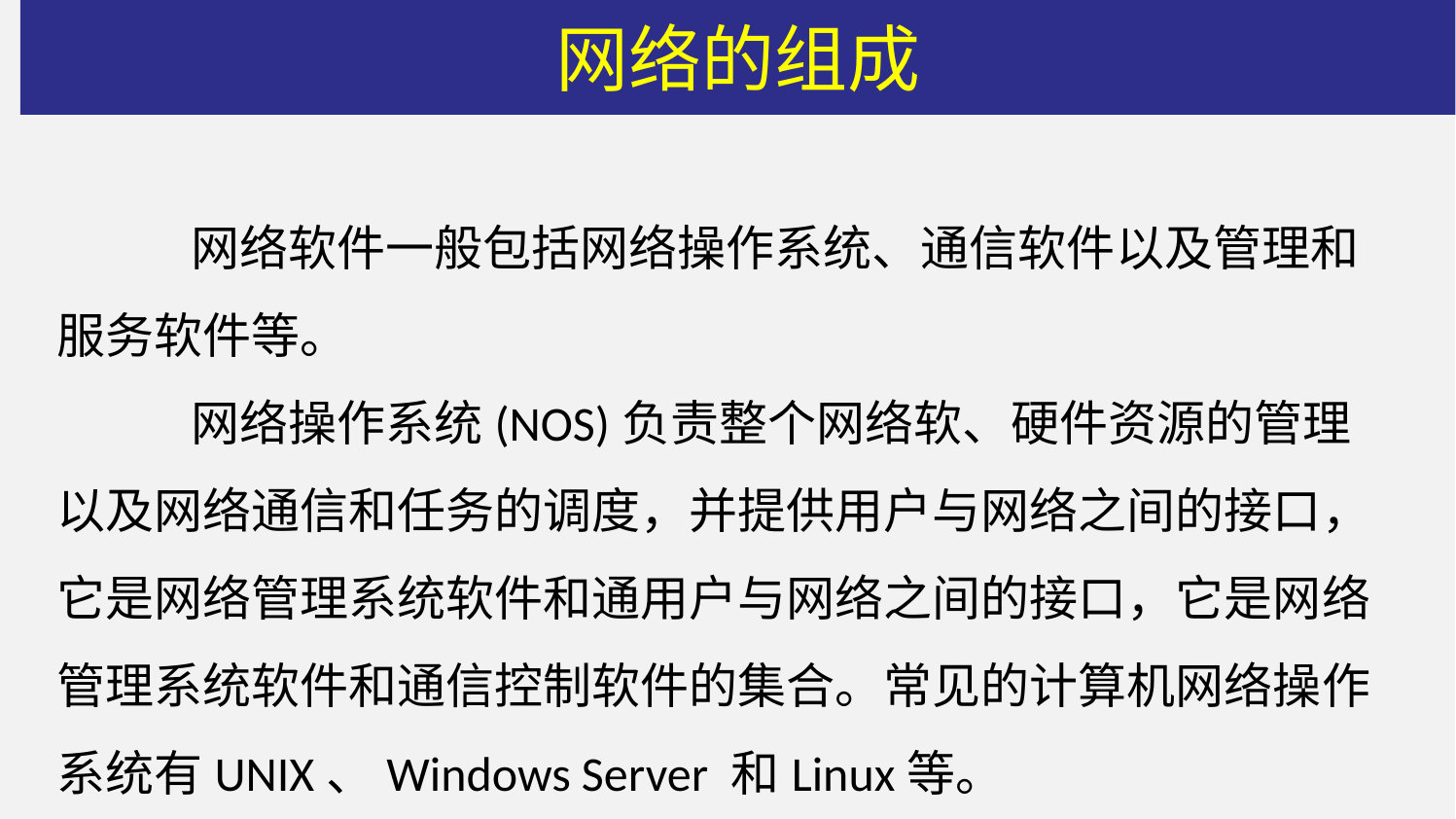

# 网络的组成
         网络软件一般包括网络操作系统、通信软件以及管理和服务软件等。
         网络操作系统(NOS)负责整个网络软、硬件资源的管理以及网络通信和任务的调度，并提供用户与网络之间的接口，它是网络管理系统软件和通用户与网络之间的接口，它是网络管理系统软件和通信控制软件的集合。常见的计算机网络操作系统有UNIX、Windows Server 和Linux等。